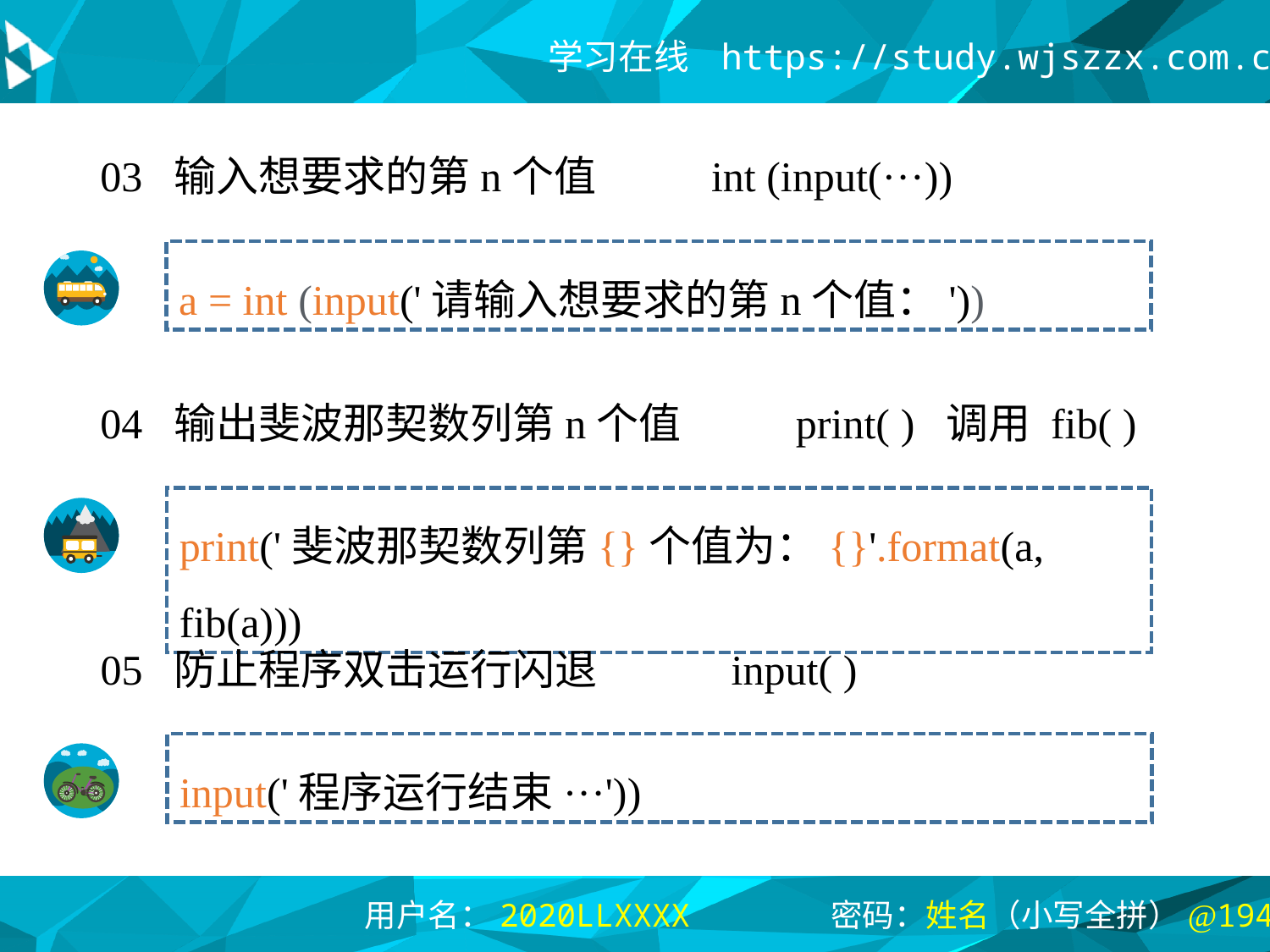

03  输入想要求的第n个值           int (input(···))
a = int (input('请输入想要求的第n个值：'))

04  输出斐波那契数列第n个值           print( )  调用 fib( )
print('斐波那契数列第{}个值为：{}'.format(a, fib(a)))

05  防止程序双击运行闪退             input( )
input('程序运行结束···'))